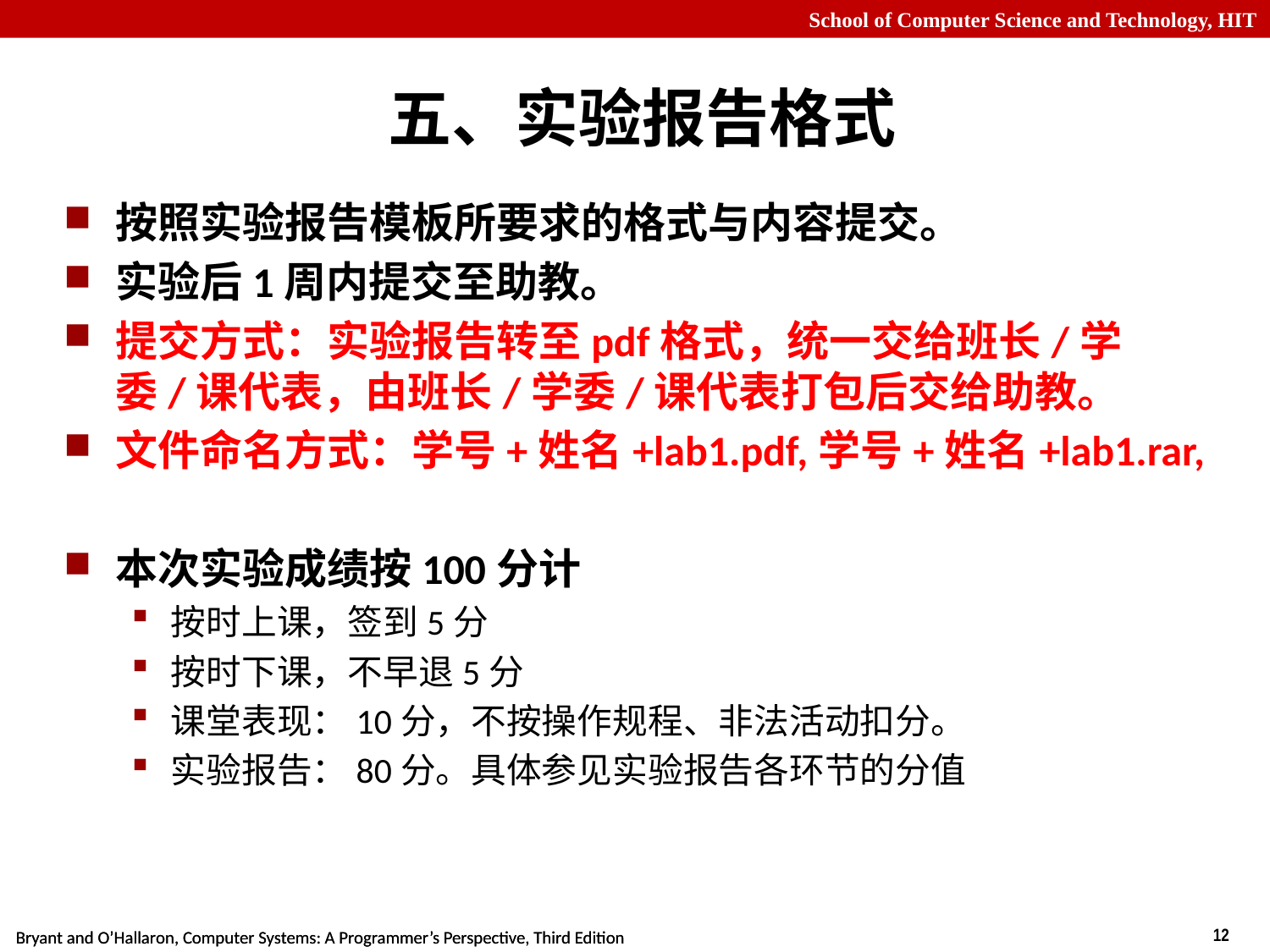

# 五、实验报告格式
按照实验报告模板所要求的格式与内容提交。
实验后1周内提交至助教。
提交方式：实验报告转至pdf格式，统一交给班长/学委/课代表，由班长/学委/课代表打包后交给助教。
文件命名方式：学号+姓名+lab1.pdf,学号+姓名+lab1.rar,

本次实验成绩按100分计
按时上课，签到5分
按时下课，不早退5分
课堂表现：10分，不按操作规程、非法活动扣分。
实验报告：80分。具体参见实验报告各环节的分值